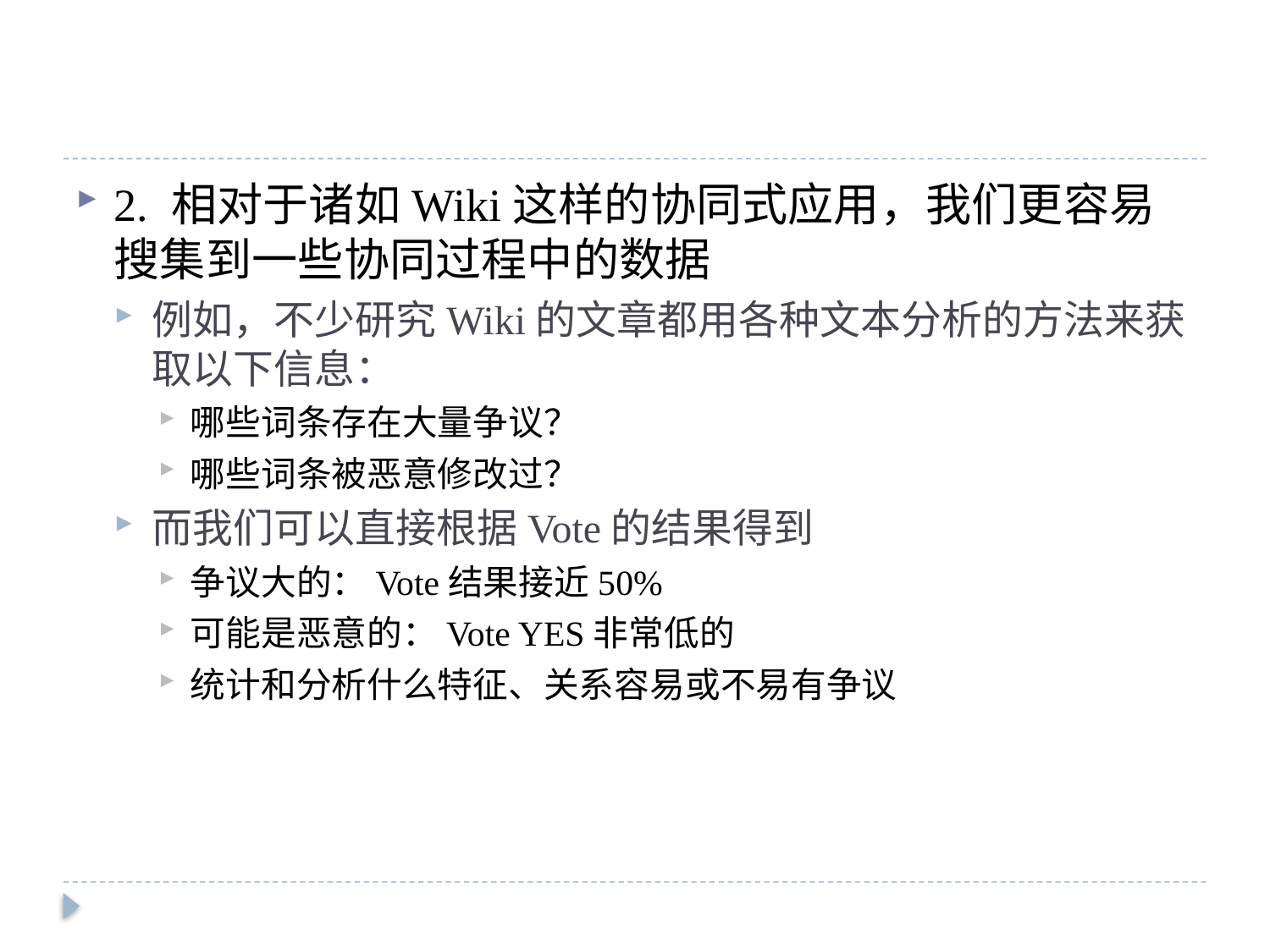

#
2. 相对于诸如Wiki这样的协同式应用，我们更容易搜集到一些协同过程中的数据
例如，不少研究Wiki的文章都用各种文本分析的方法来获取以下信息：
哪些词条存在大量争议？
哪些词条被恶意修改过？
而我们可以直接根据Vote的结果得到
争议大的：Vote结果接近50%
可能是恶意的：Vote YES非常低的
统计和分析什么特征、关系容易或不易有争议